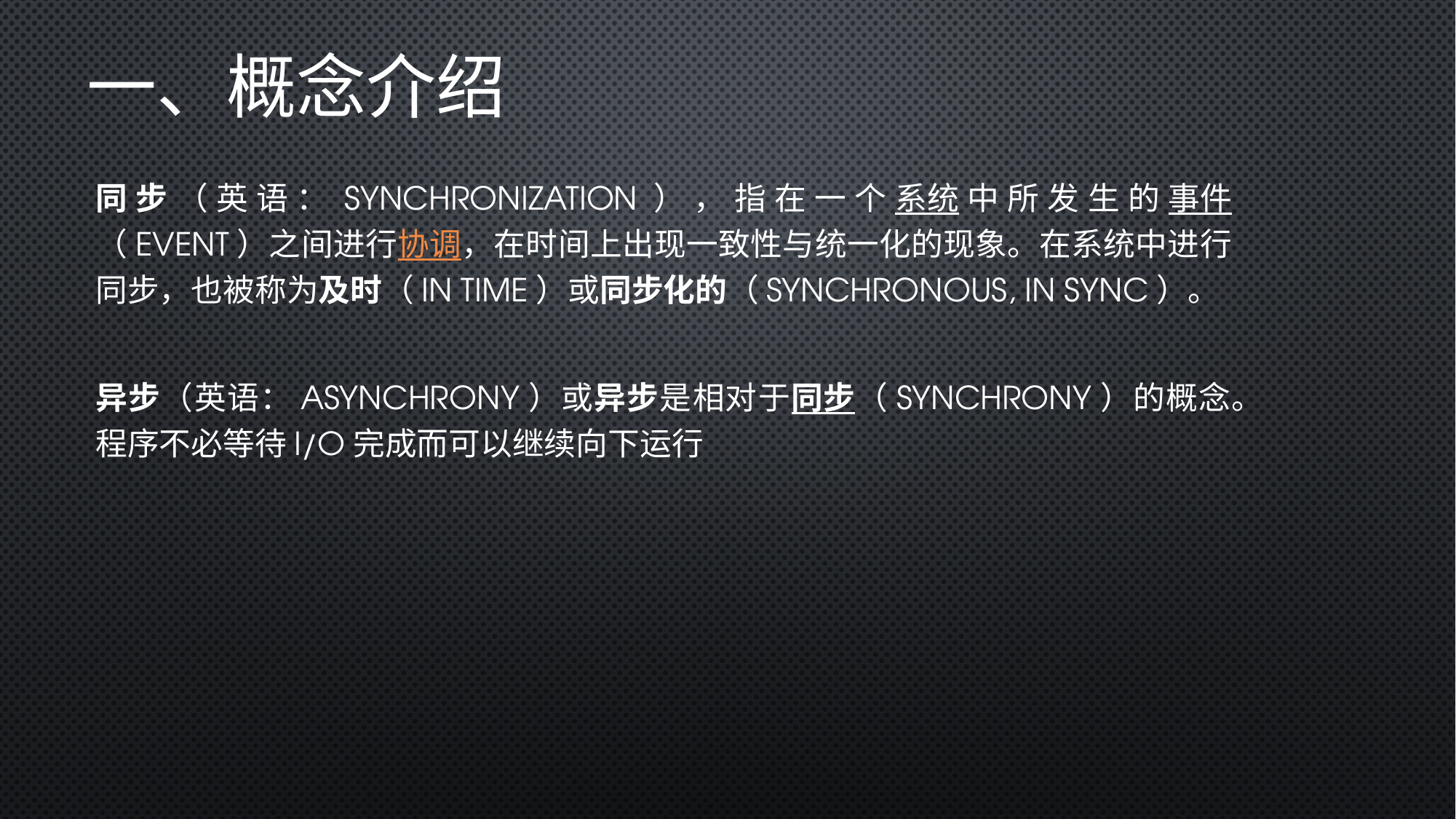

# 一、概念介绍
同步（英语：synchronization），指在一个系统中所发生的事件（event）之间进行协调，在时间上出现一致性与统一化的现象。在系统中进行同步，也被称为及时（in time）或同步化的（synchronous, in sync）。

异步（英语：asynchrony）或异步是相对于同步（synchrony）的概念。程序不必等待I/O完成而可以继续向下运行